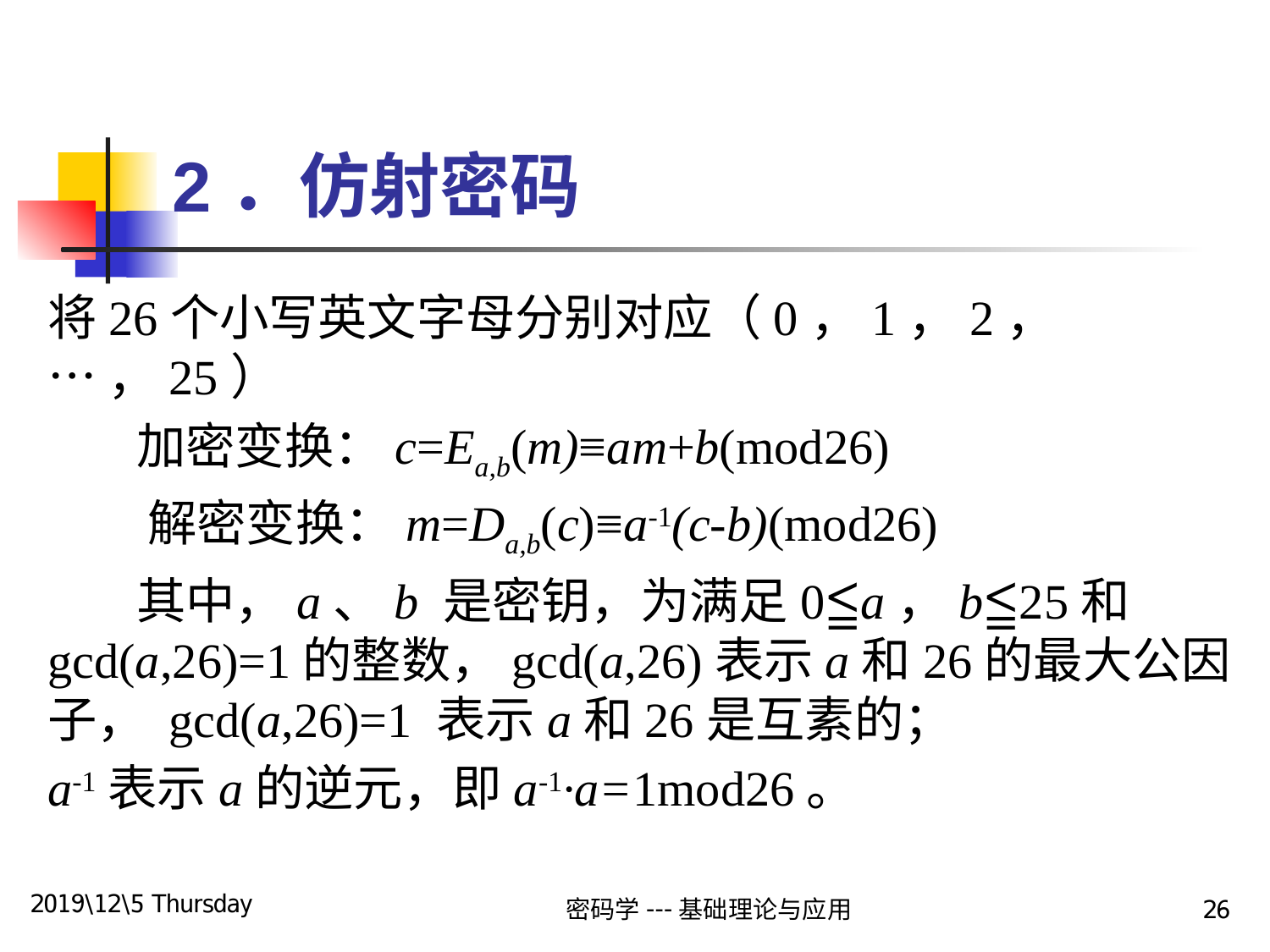

# 2．仿射密码
将26个小写英文字母分别对应（0，1，2，… ，25）
       加密变换：c=Ea,b(m)≡am+b(mod26)
        解密变换：m=Da,b(c)≡a-1(c-b)(mod26)
       其中，a、b 是密钥，为满足0≦a，b≦25和gcd(a,26)=1的整数，gcd(a,26)表示a和26的最大公因子， gcd(a,26)=1 表示a和26是互素的；
a-1表示a的逆元，即a-1∙a=1mod26。

密码学---基础理论与应用
26
2019\12\5 Thursday